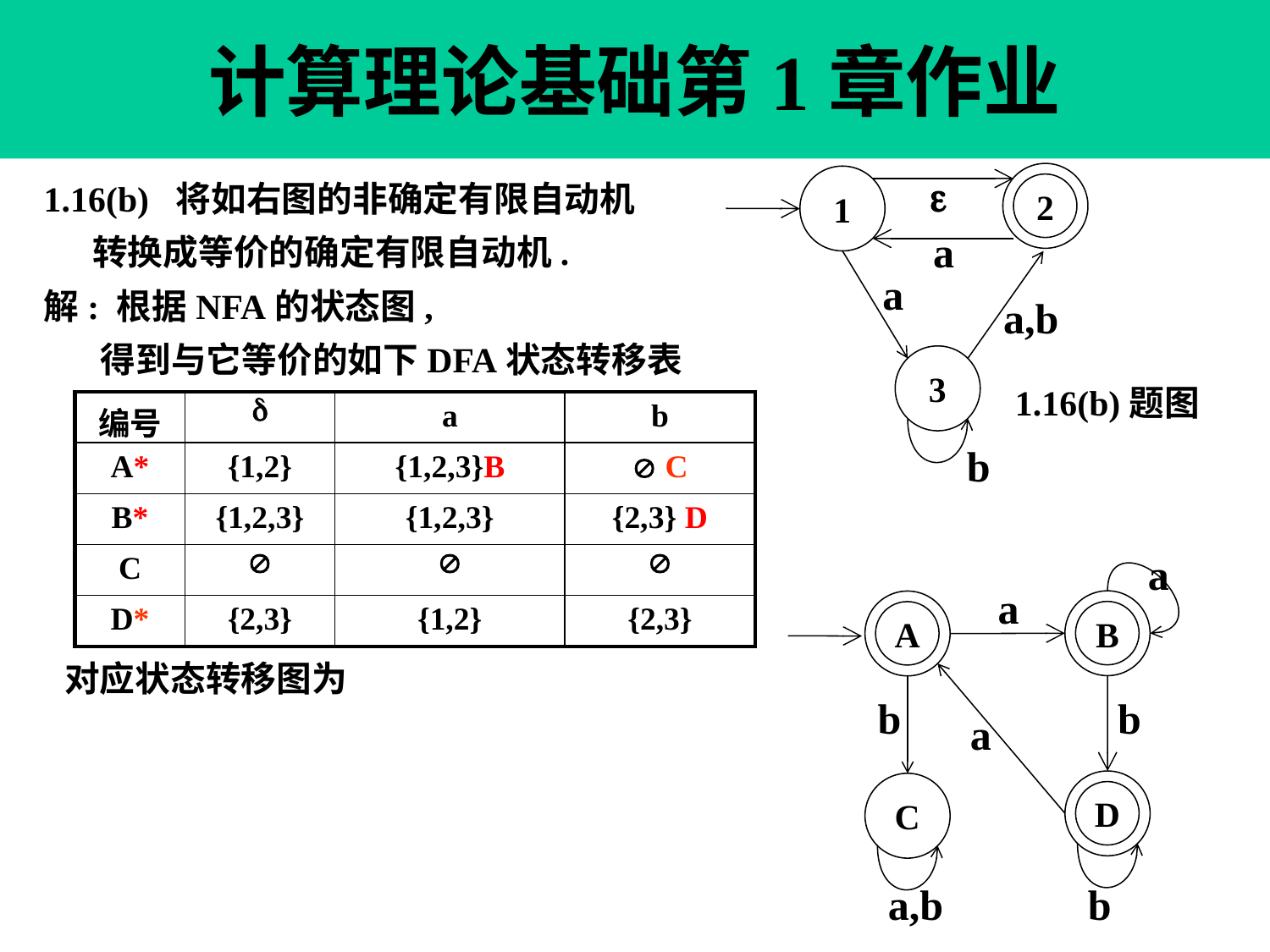

计算理论基础第1章作业
ε
2
1.16(b)  将如右图的非确定有限自动机
     转换成等价的确定有限自动机.
解: 根据NFA的状态图,
      得到与它等价的如下DFA状态转移表
1

a
a
a,b
3
1.16(b)题图
| 编号 | δ | a | b |
| --- | --- | --- | --- |
| A\* | {1,2} | {1,2,3}B | ∅ C |
| B\* | {1,2,3} | {1,2,3} | {2,3} D |
| C | ∅ | ∅ | ∅ |
| D\* | {2,3} | {1,2} | {2,3} |
b
a
a
B
A

对应状态转移图为
b
b
a
D
C

a,b
b